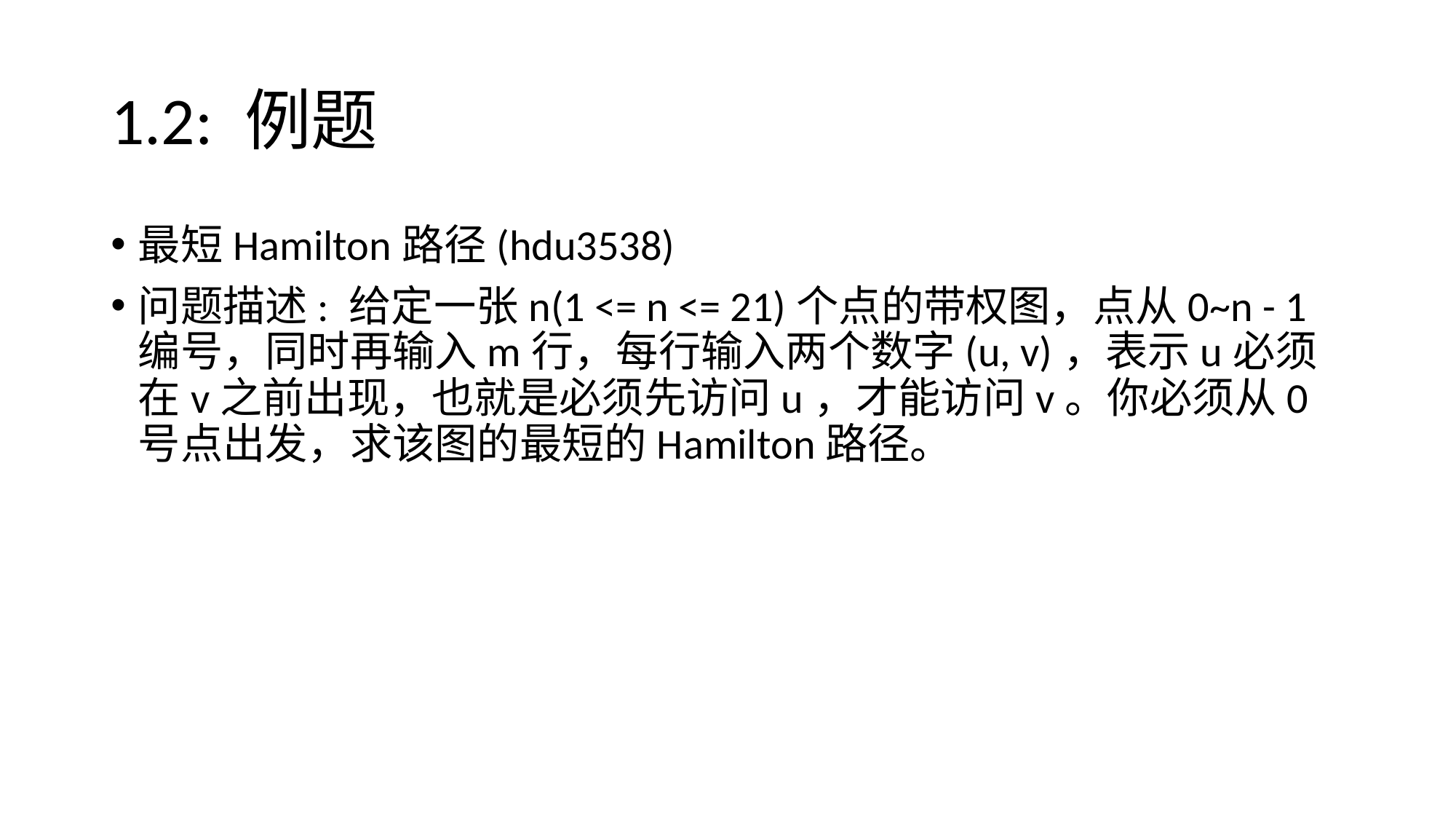

# 1.2: 例题
最短Hamilton路径(hdu3538)
问题描述: 给定一张n(1 <= n <= 21)个点的带权图，点从0~n - 1编号，同时再输入m行，每行输入两个数字(u, v)，表示u必须在v之前出现，也就是必须先访问u，才能访问v。你必须从0号点出发，求该图的最短的Hamilton路径。